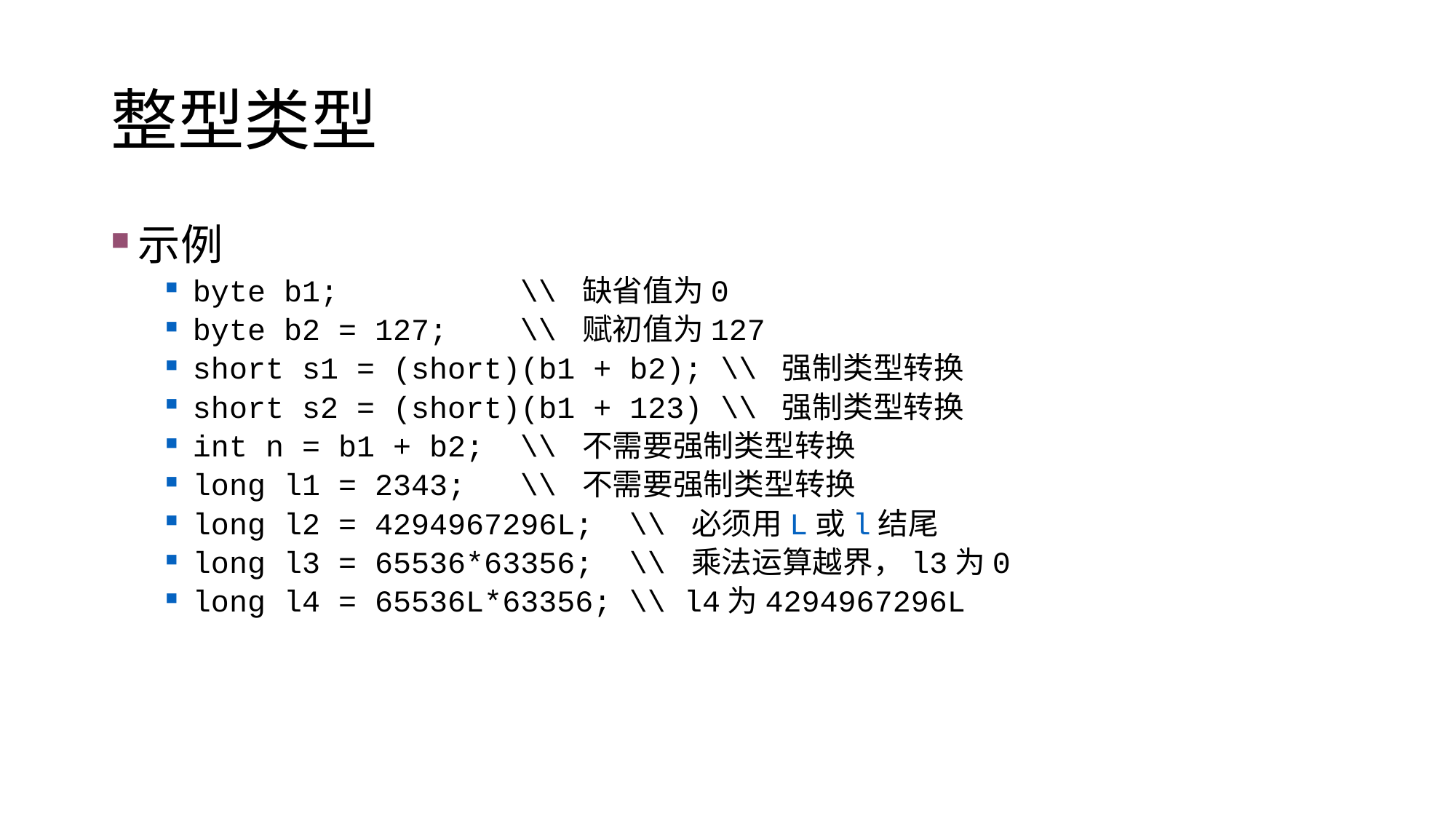

# 整型类型
示例
byte b1;		\\ 缺省值为0
byte b2 = 127;	\\ 赋初值为127
short s1 = (short)(b1 + b2); \\ 强制类型转换
short s2 = (short)(b1 + 123) \\ 强制类型转换
int n = b1 + b2;	\\ 不需要强制类型转换
long l1 = 2343;	\\ 不需要强制类型转换
long l2 = 4294967296L;	\\ 必须用L或l结尾
long l3 = 65536*63356;	\\ 乘法运算越界，l3为0
long l4 = 65536L*63356;	\\ l4为4294967296L